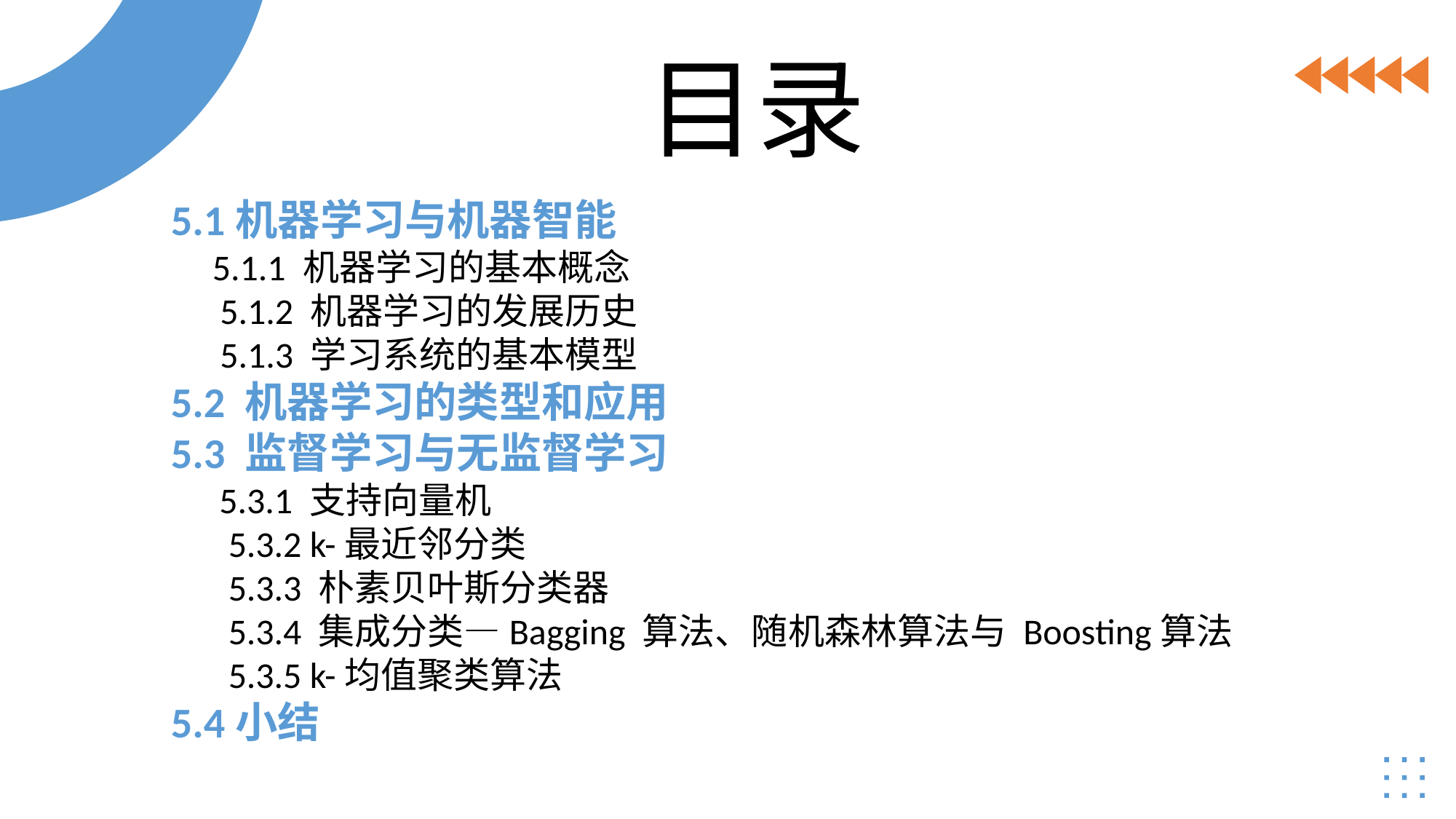

目录

5.1机器学习与机器智能
      5.1.1 机器学习的基本概念
      5.1.2 机器学习的发展历史
      5.1.3 学习系统的基本模型
5.2 机器学习的类型和应用
5.3 监督学习与无监督学习
       5.3.1 支持向量机
       5.3.2 k-最近邻分类
       5.3.3 朴素贝叶斯分类器
       5.3.4 集成分类—Bagging 算法、随机森林算法与 Boosting算法
       5.3.5 k-均值聚类算法
5.4小结

人工智能相关概念